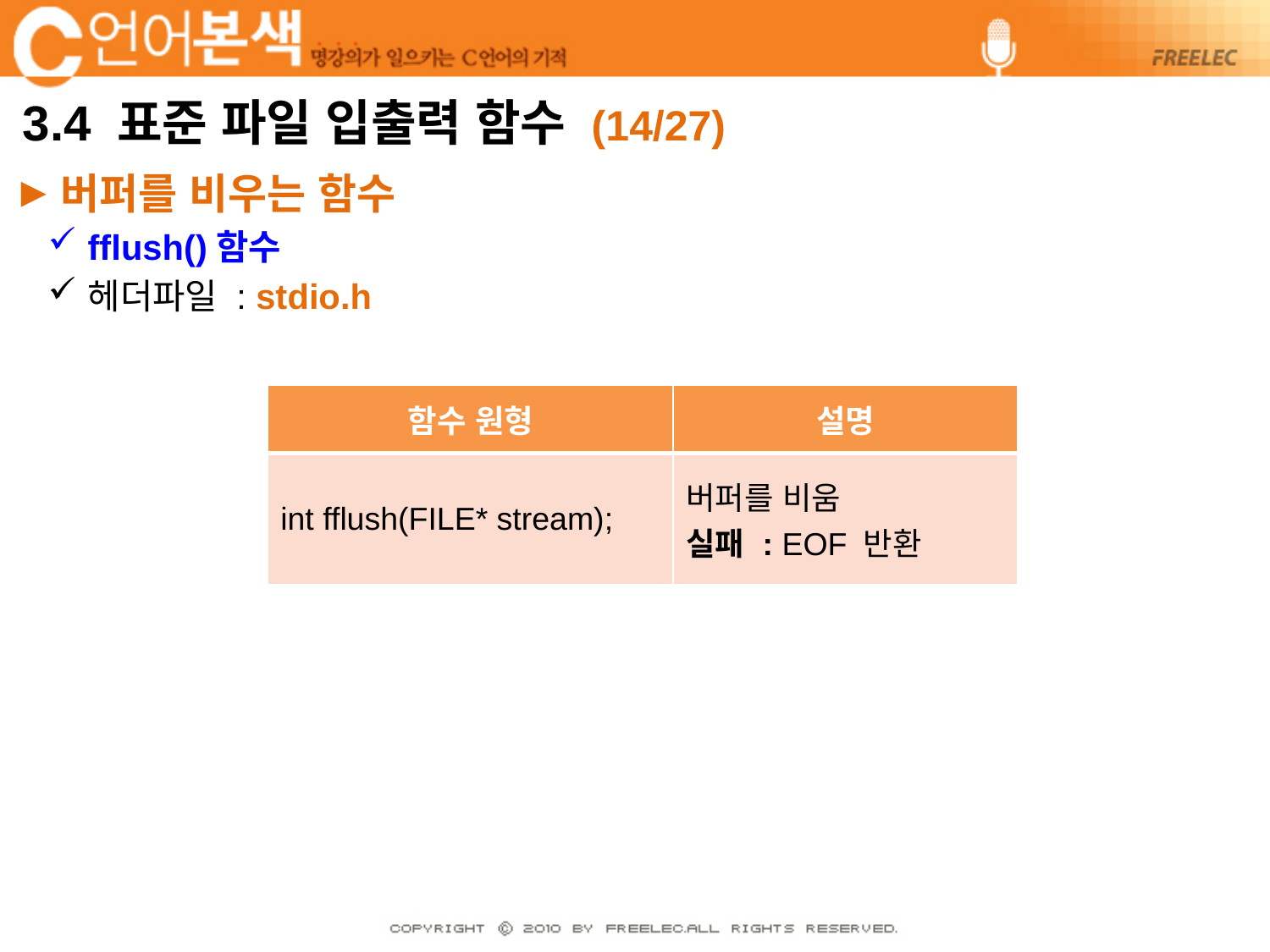

# 3.4 표준 파일 입출력 함수 (14/27)
버퍼를 비우는 함수
fflush()함수
헤더파일 : stdio.h

| 함수 원형 | 설명 |
| --- | --- |
| int fflush(FILE\* stream); | 버퍼를 비움 실패 : EOF 반환 |